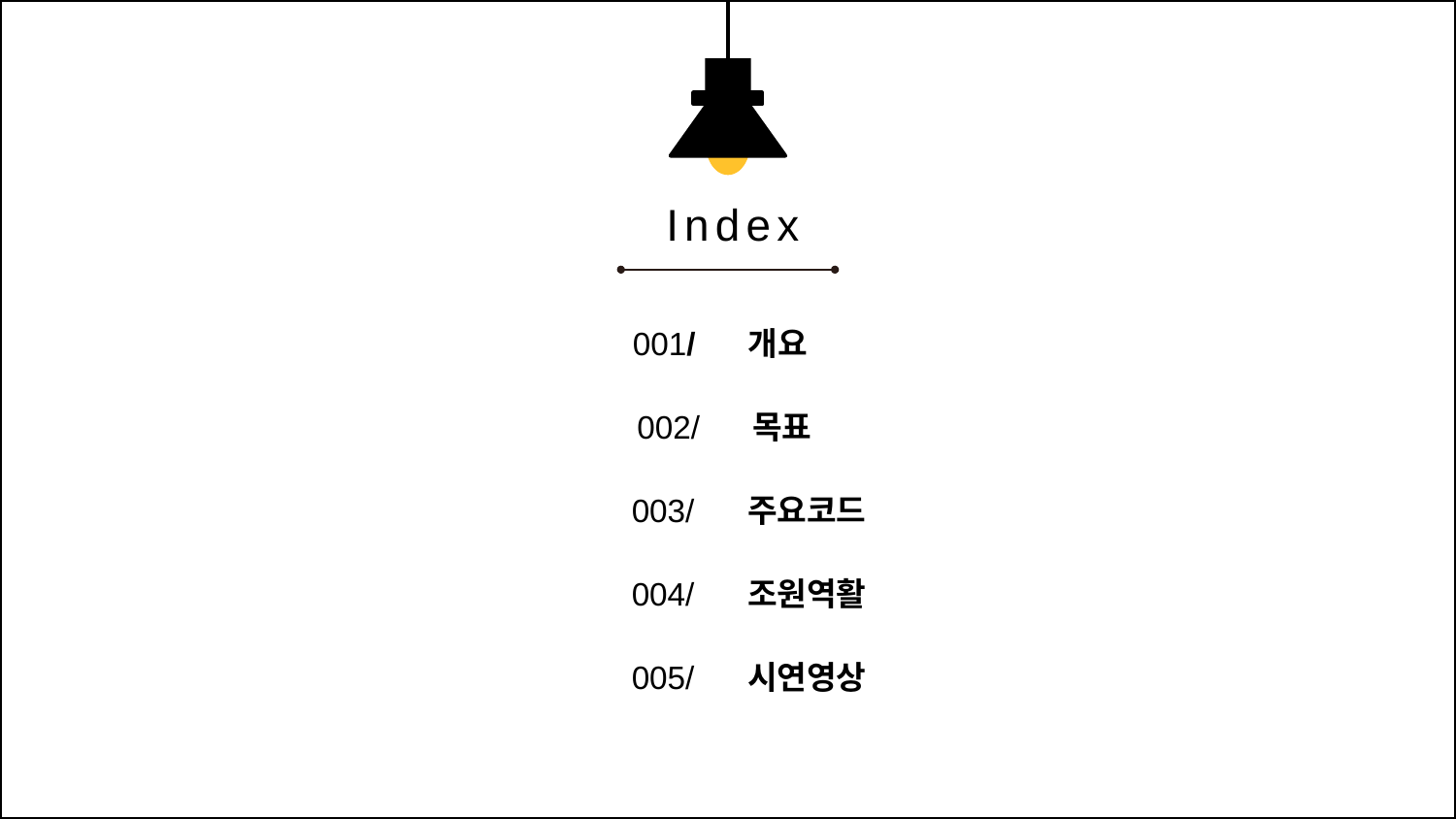

Index
001/     개요
002/     목표
003/     주요코드
004/     조원역활
005/     시연영상